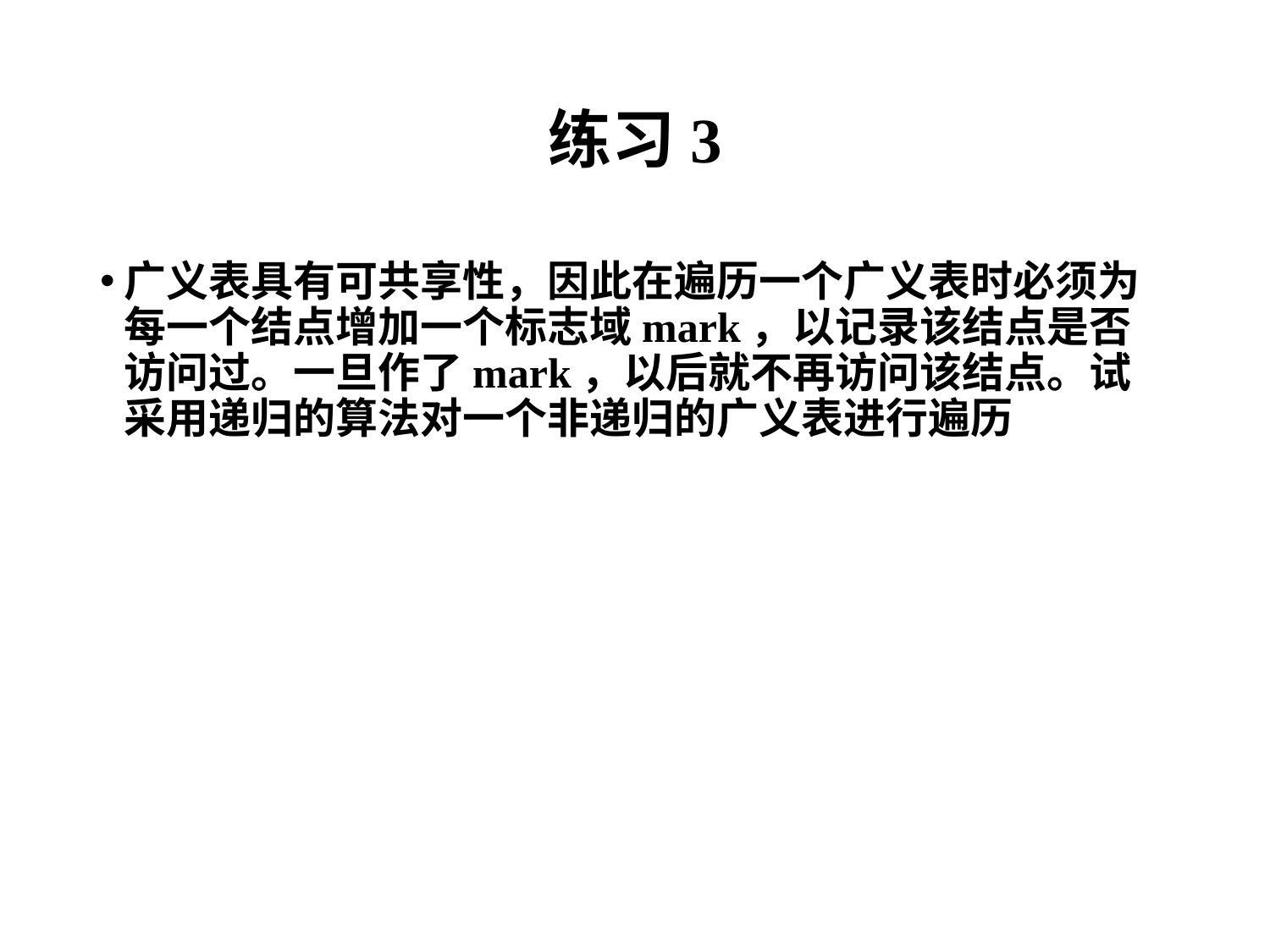

# 练习3
广义表具有可共享性，因此在遍历一个广义表时必须为每一个结点增加一个标志域mark，以记录该结点是否访问过。一旦作了mark，以后就不再访问该结点。试采用递归的算法对一个非递归的广义表进行遍历